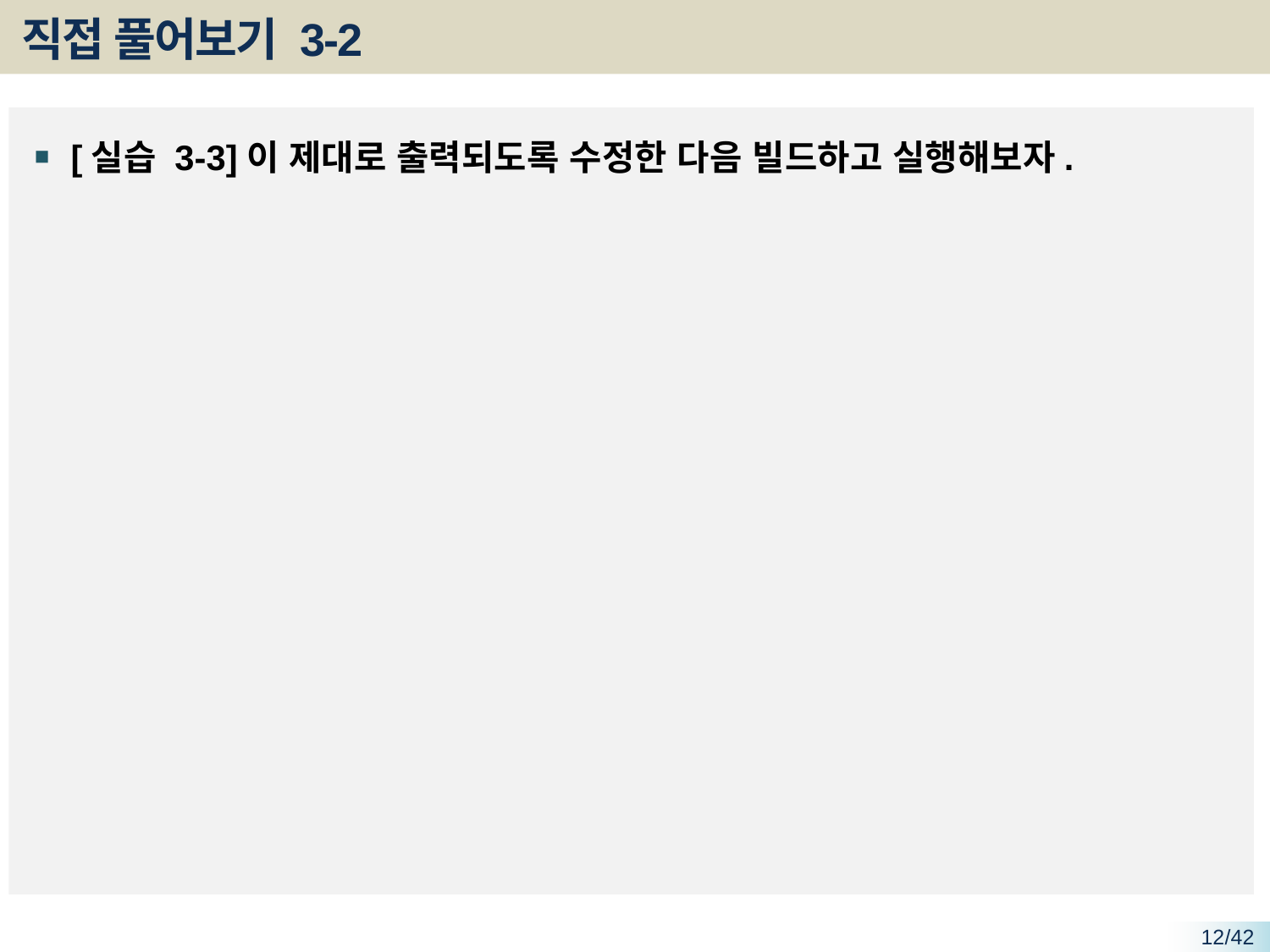

# 직접 풀어보기 3-2
[실습 3-3]이 제대로 출력되도록 수정한 다음 빌드하고 실행해보자.